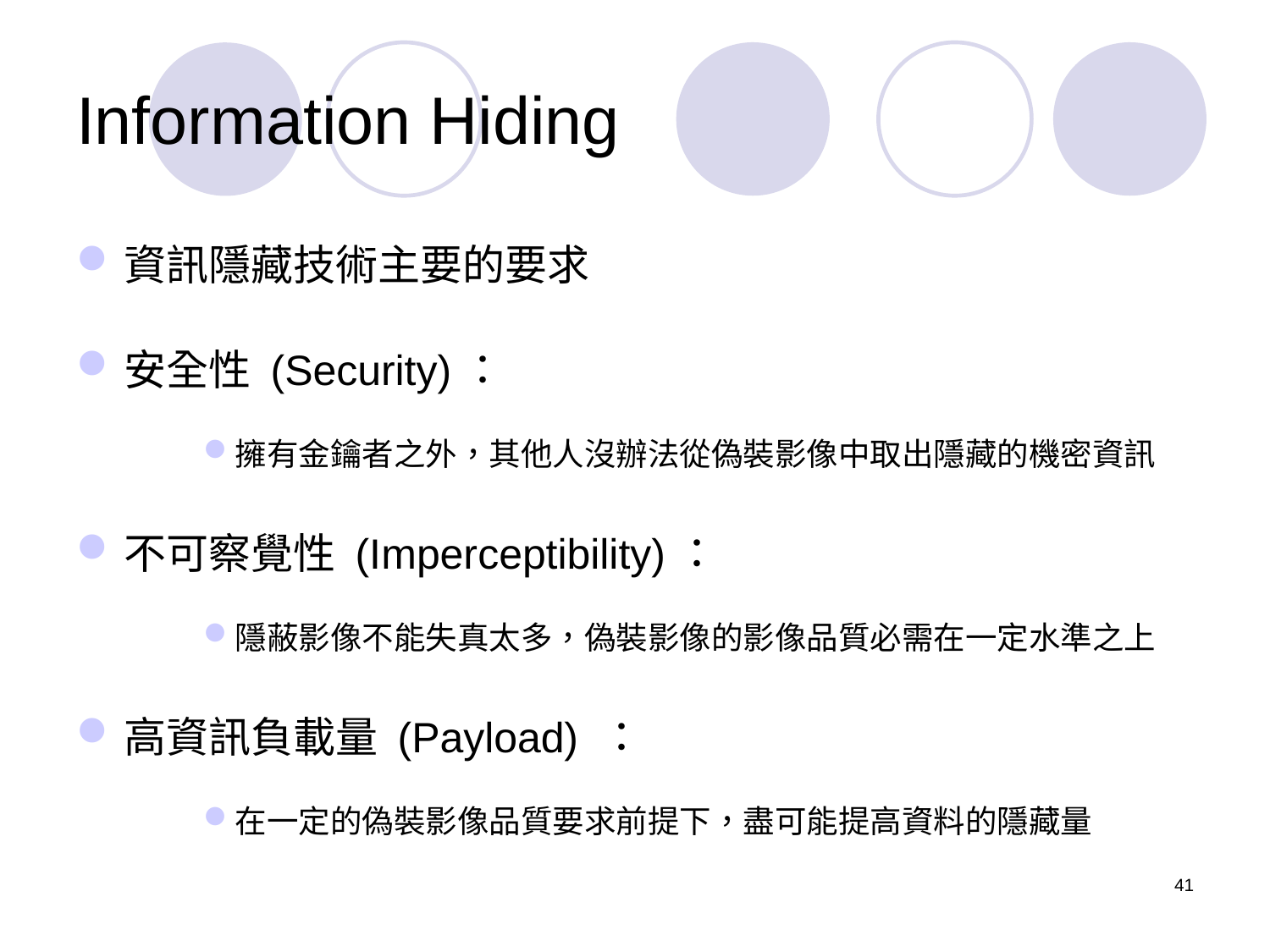

# Information Hiding
資訊隱藏技術主要的要求
安全性 (Security)：
擁有金鑰者之外，其他人沒辦法從偽裝影像中取出隱藏的機密資訊
不可察覺性 (Imperceptibility)：
隱蔽影像不能失真太多，偽裝影像的影像品質必需在一定水準之上
高資訊負載量 (Payload) ：
在一定的偽裝影像品質要求前提下，盡可能提高資料的隱藏量

41